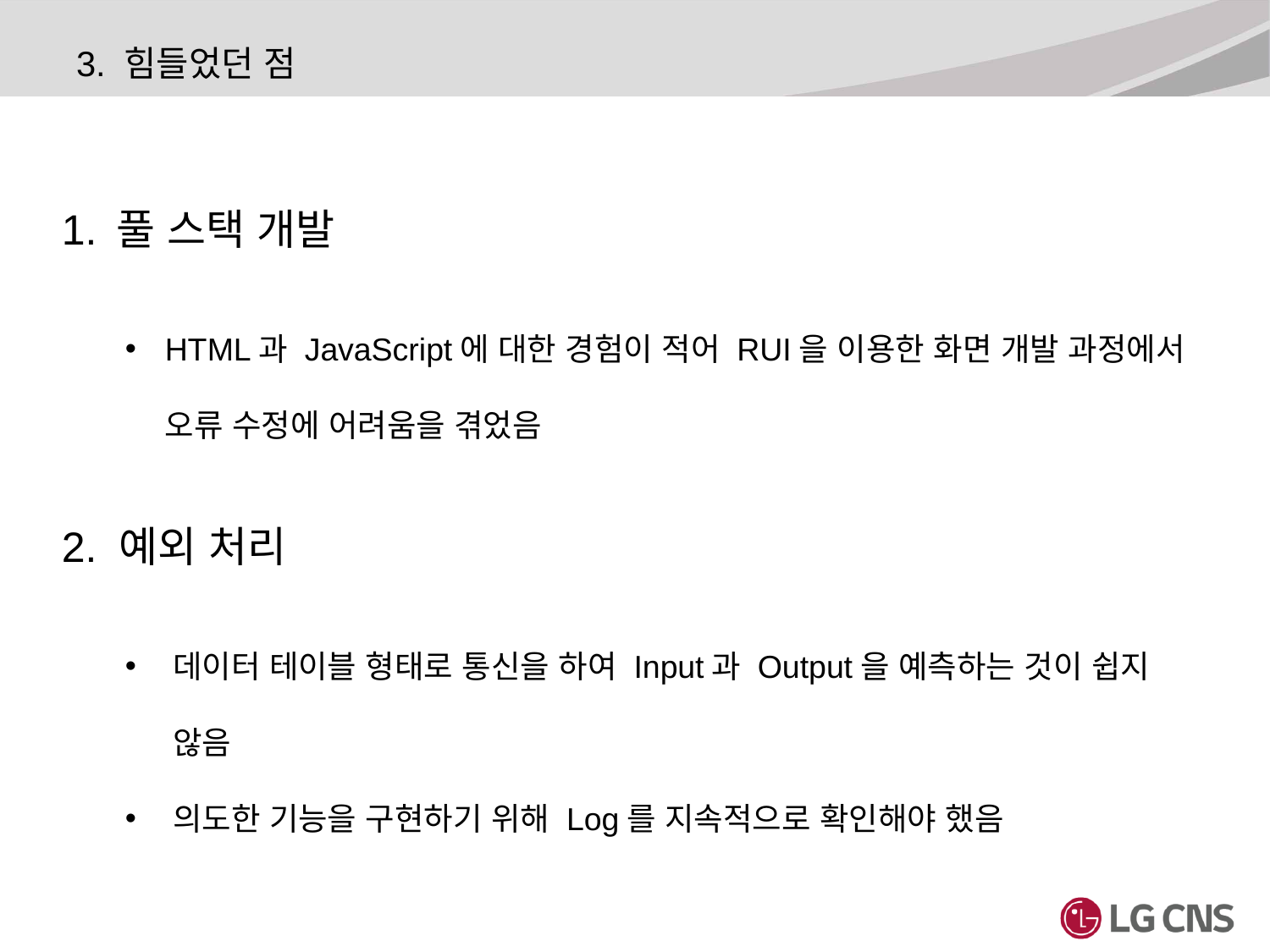

# 3. 힘들었던 점
 풀 스택 개발

HTML과 JavaScript에 대한 경험이 적어 RUI을 이용한 화면 개발 과정에서 오류 수정에 어려움을 겪었음

 예외 처리

데이터 테이블 형태로 통신을 하여 Input과 Output을 예측하는 것이 쉽지 않음
의도한 기능을 구현하기 위해 Log를 지속적으로 확인해야 했음